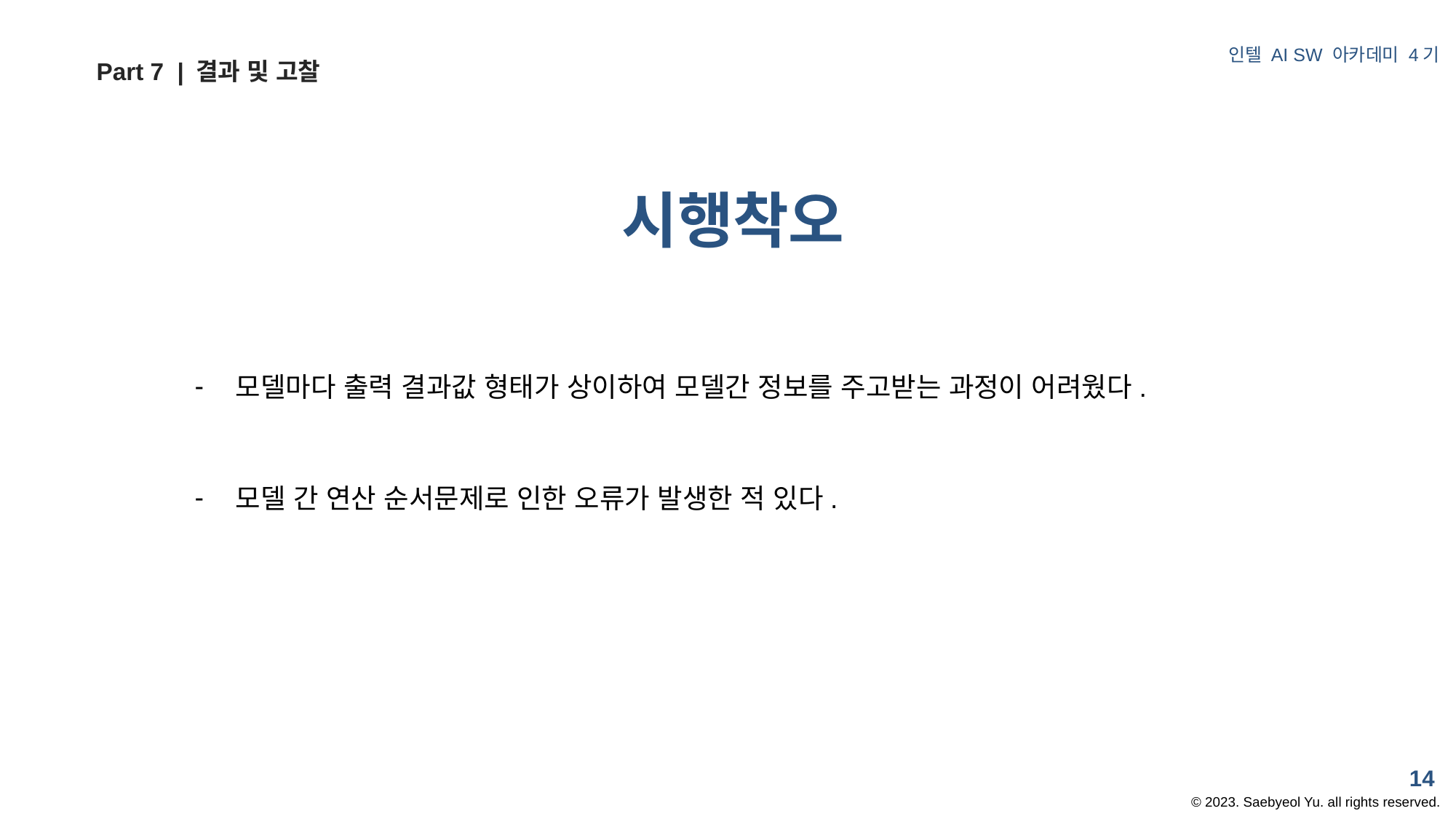

인텔 AI SW 아카데미 4기
Part 7  |
결과 및 고찰
시행착오
모델마다 출력 결과값 형태가 상이하여 모델간 정보를 주고받는 과정이 어려웠다.

모델 간 연산 순서문제로 인한 오류가 발생한 적 있다.

14